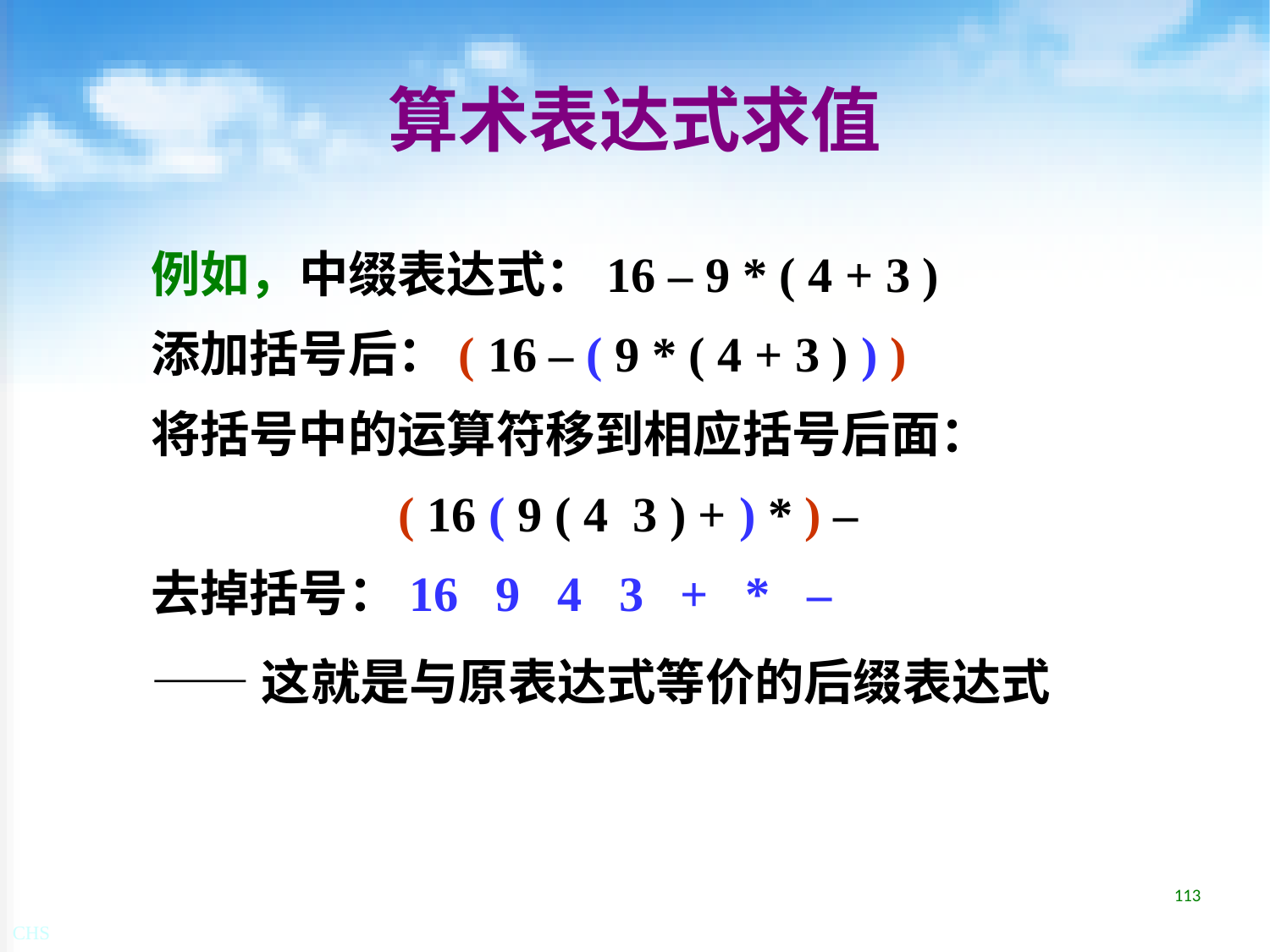

# 算术表达式求值
例如，中缀表达式：16 – 9 * ( 4 + 3 )
添加括号后：( 16 – ( 9 * ( 4 + 3 ) ) )
将括号中的运算符移到相应括号后面：
( 16 ( 9 ( 4  3 ) + ) * ) –
去掉括号：16   9   4   3   +   *   –
——这就是与原表达式等价的后缀表达式
113